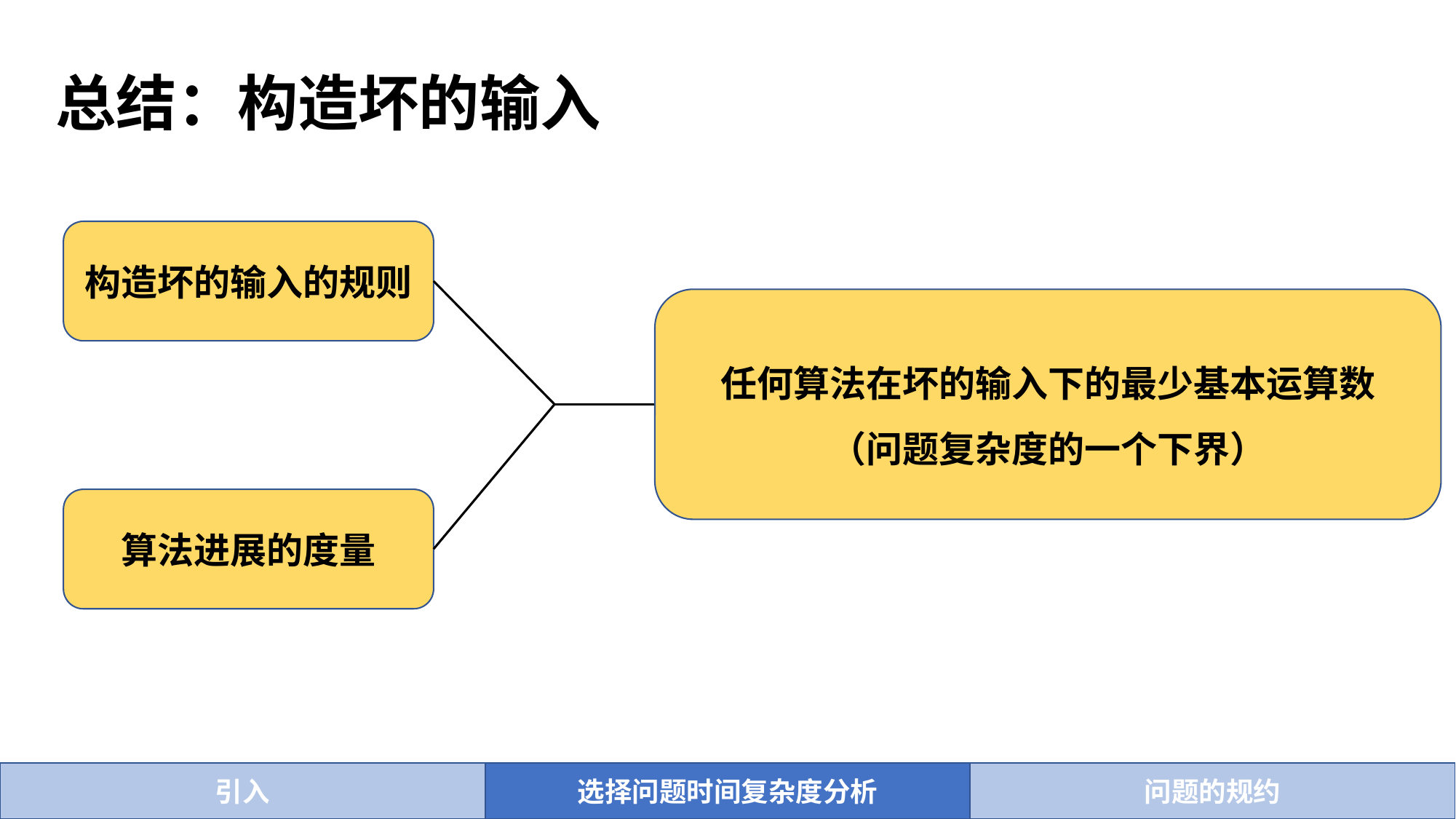

# 总结：构造坏的输入
构造坏的输入的规则
任何算法在坏的输入下的最少基本运算数
（问题复杂度的一个下界）
算法进展的度量
引入
选择问题时间复杂度分析
问题的规约